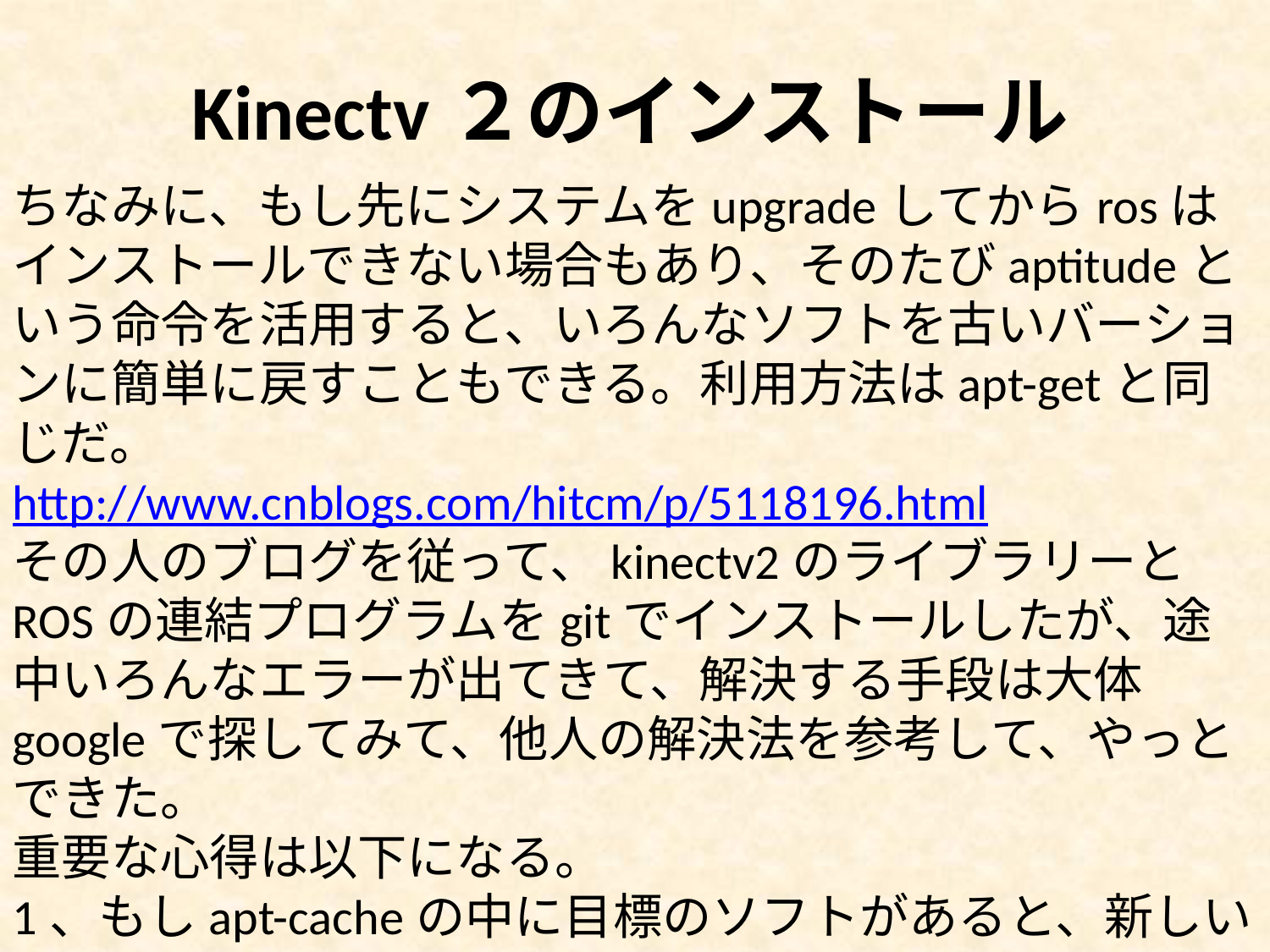

Kinectv２のインストール
ちなみに、もし先にシステムをupgradeしてからrosはインストールできない場合もあり、そのたびaptitudeという命令を活用すると、いろんなソフトを古いバーションに簡単に戻すこともできる。利用方法はapt-getと同じだ。
http://www.cnblogs.com/hitcm/p/5118196.html
その人のブログを従って、kinectv2のライブラリーとROSの連結プログラムをgitでインストールしたが、途中いろんなエラーが出てきて、解決する手段は大体googleで探してみて、他人の解決法を参考して、やっとできた。
重要な心得は以下になる。
1、もしapt-cacheの中に目標のソフトがあると、新しいppaやソフト源のアドレスはいらなくてもいい。それから、apt-get updateの時のエラーは消すほうがいいと思う。